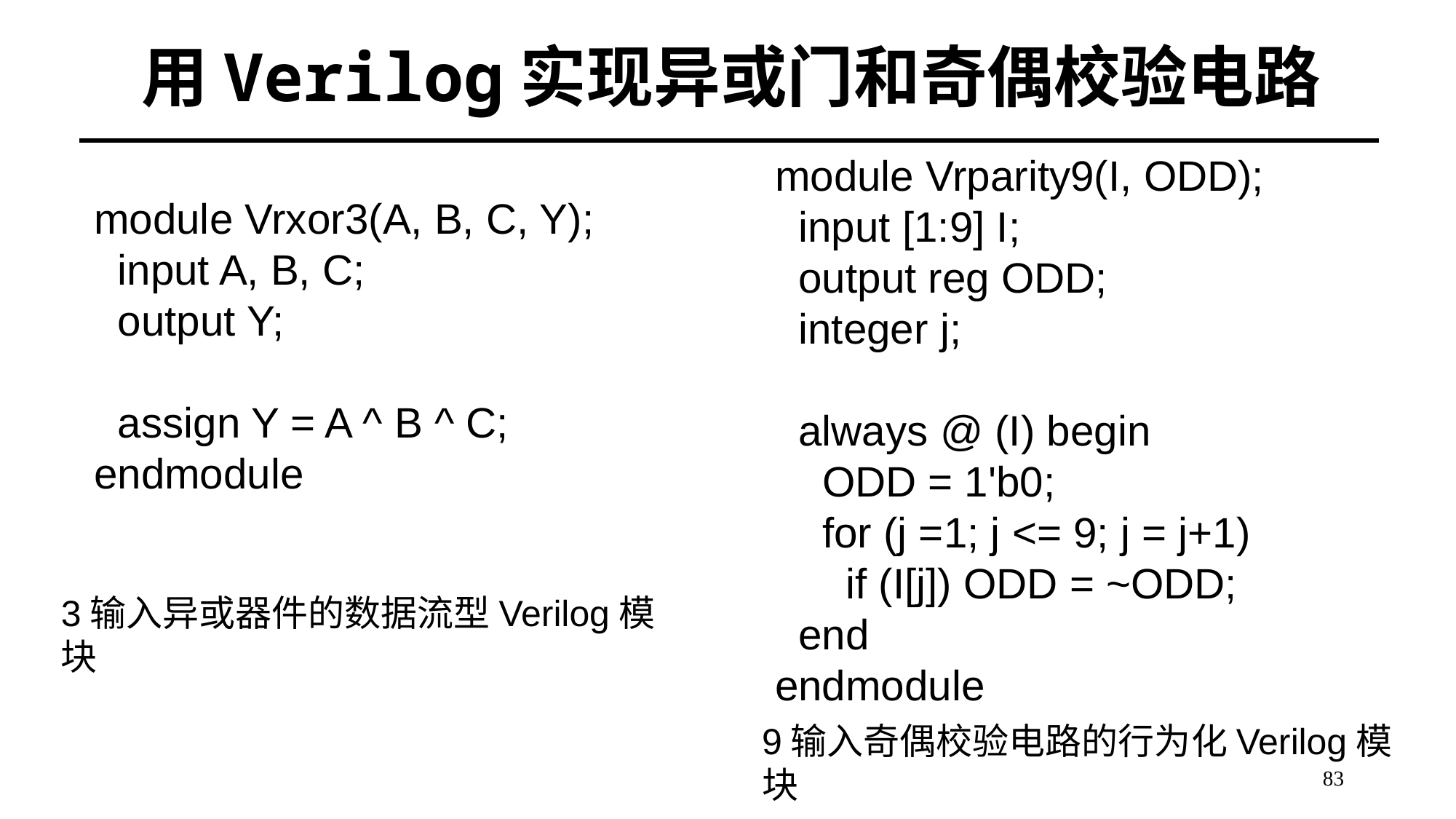

用Verilog实现异或门和奇偶校验电路
module Vrparity9(I, ODD);
  input [1:9] I;
  output reg ODD;
  integer j;

  always @ (I) begin
    ODD = 1'b0;
    for (j =1; j <= 9; j = j+1)
      if (I[j]) ODD = ~ODD;
  end
endmodule
module Vrxor3(A, B, C, Y);
  input A, B, C;
  output Y;

  assign Y = A ^ B ^ C;
endmodule
3输入异或器件的数据流型Verilog模块
9输入奇偶校验电路的行为化Verilog模块
83